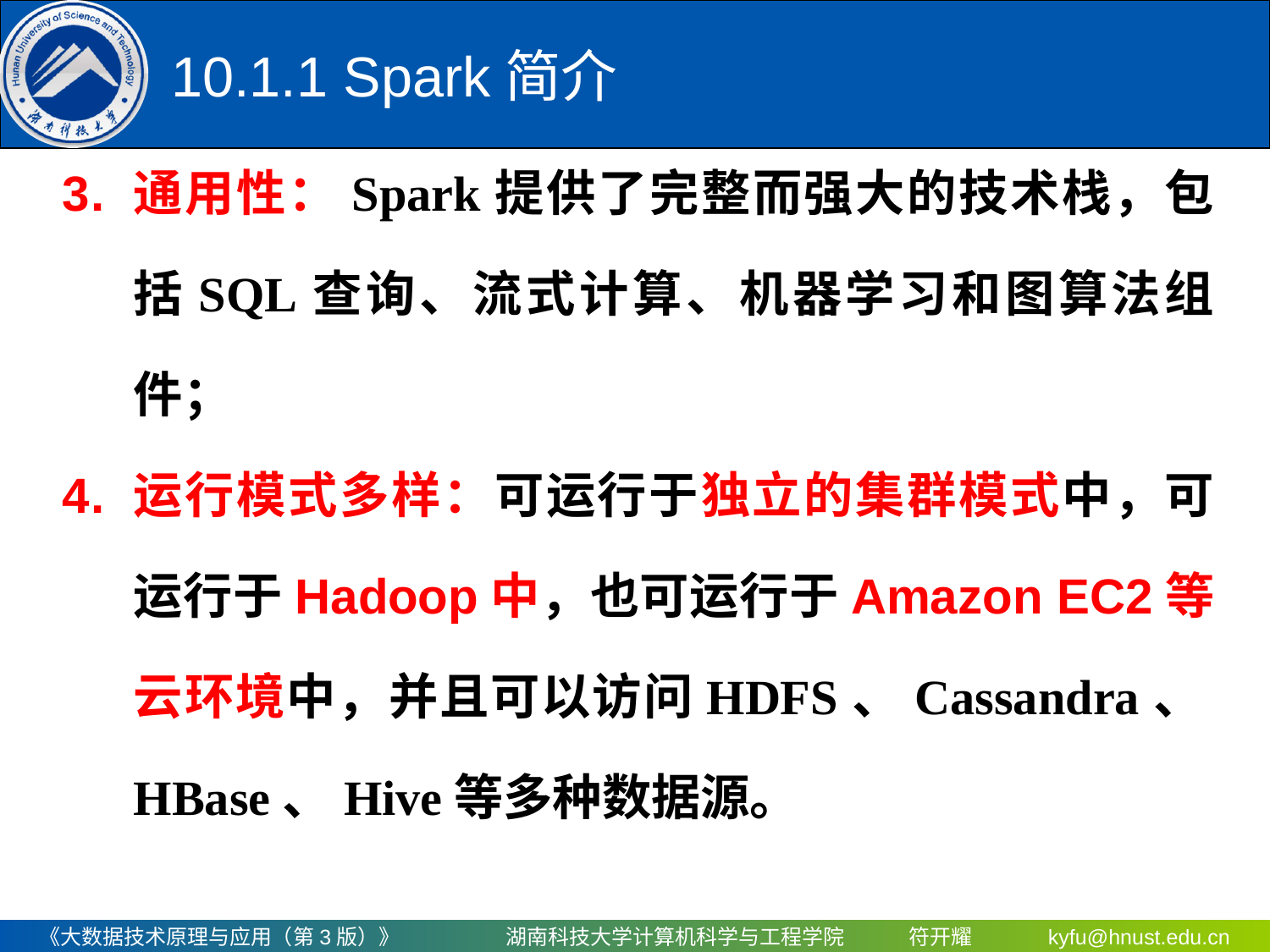

# 10.1.1 Spark简介
通用性：Spark提供了完整而强大的技术栈，包括SQL查询、流式计算、机器学习和图算法组件；
运行模式多样：可运行于独立的集群模式中，可运行于Hadoop中，也可运行于Amazon EC2等云环境中，并且可以访问HDFS、Cassandra、HBase、Hive等多种数据源。